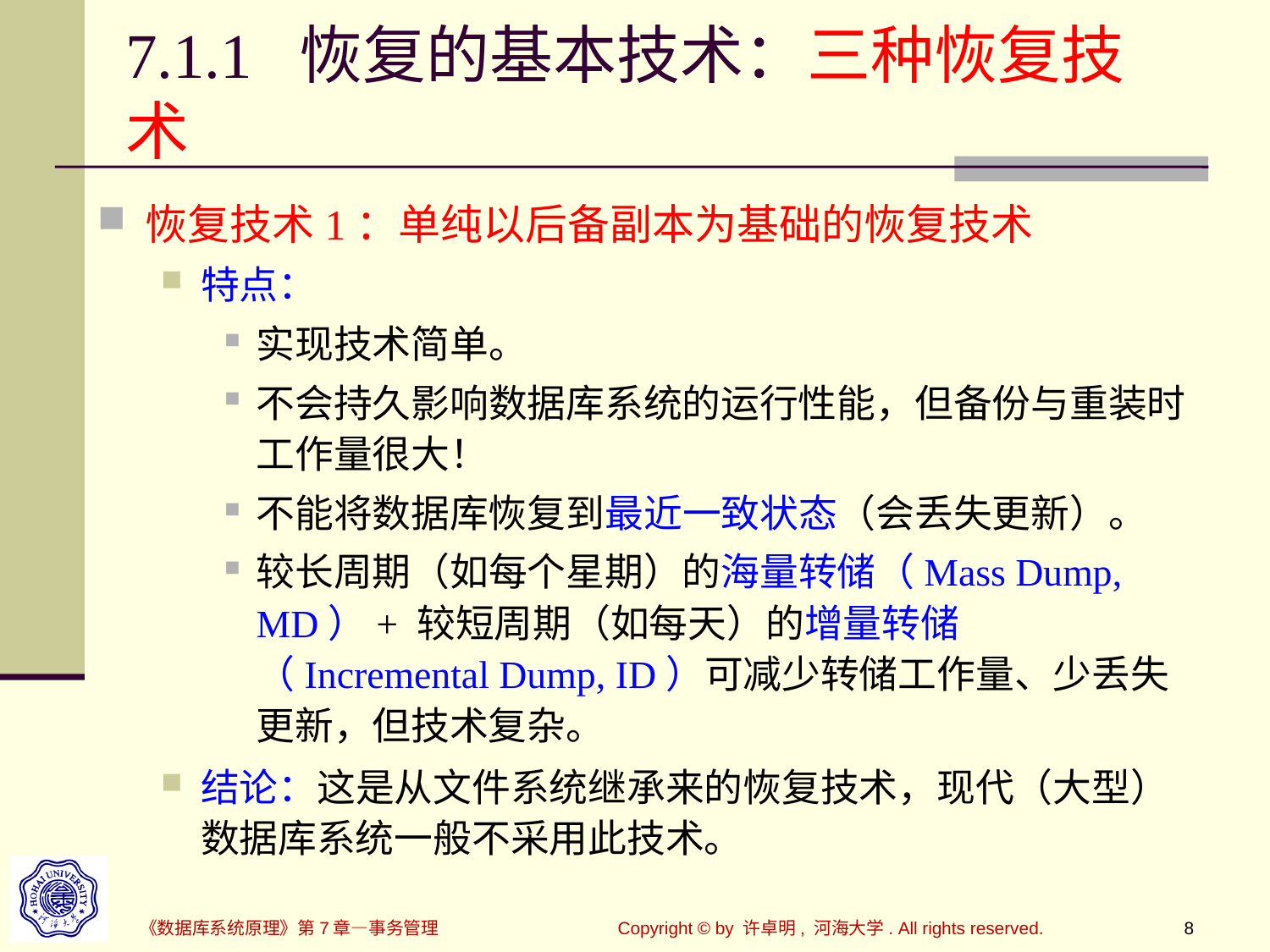

# 7.1.1  恢复的基本技术：三种恢复技术
恢复技术1：单纯以后备副本为基础的恢复技术
特点：
实现技术简单。
不会持久影响数据库系统的运行性能，但备份与重装时工作量很大！
不能将数据库恢复到最近一致状态（会丢失更新）。
较长周期（如每个星期）的海量转储（Mass Dump, MD）+ 较短周期（如每天）的增量转储（Incremental Dump, ID）可减少转储工作量、少丢失更新，但技术复杂。
结论：这是从文件系统继承来的恢复技术，现代（大型）数据库系统一般不采用此技术。
《数据库系统原理》第7章—事务管理
Copyright © by 许卓明, 河海大学. All rights reserved.
8